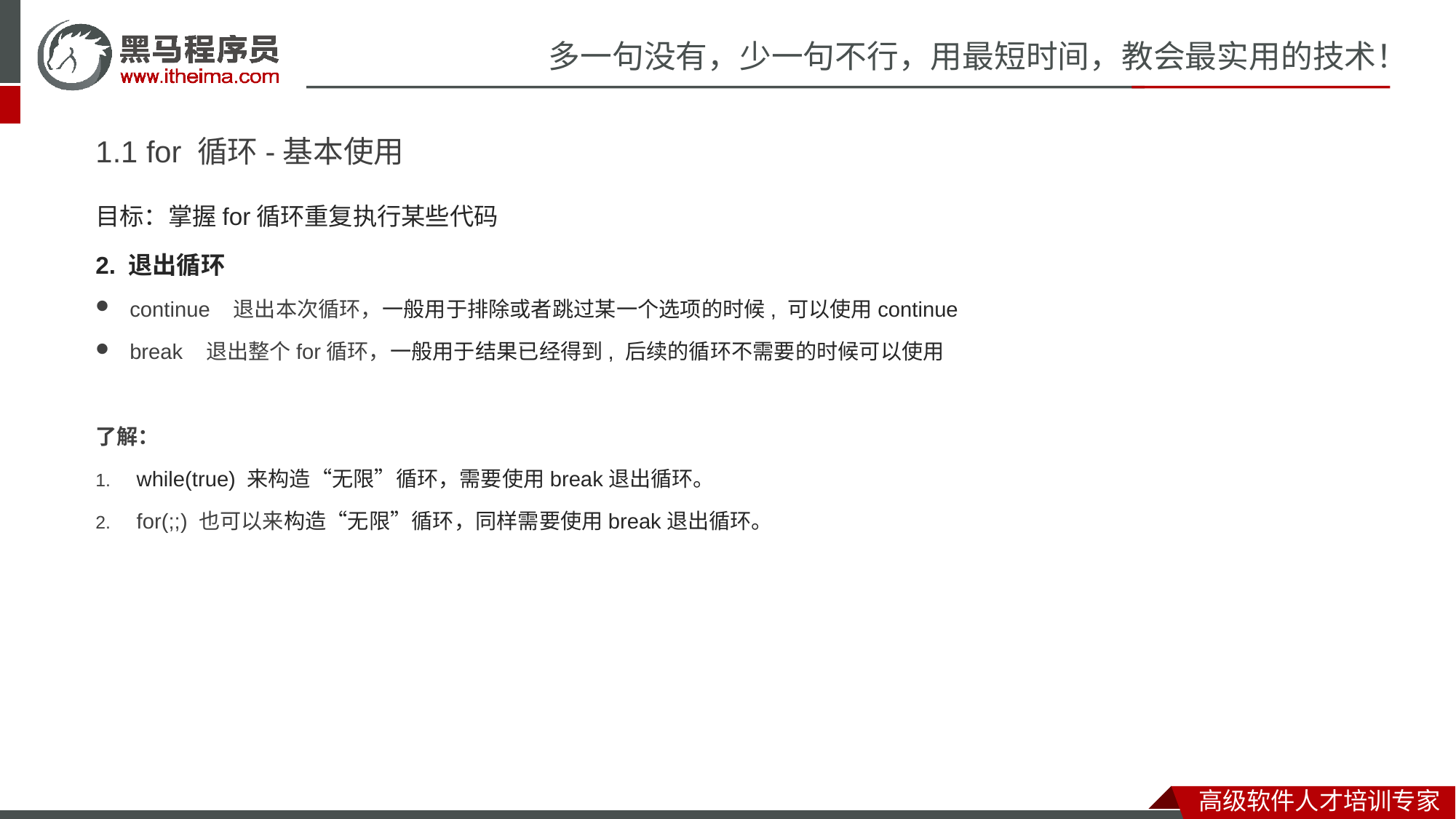

# 1.1 for 循环-基本使用
目标：掌握for循环重复执行某些代码
2. 退出循环
continue   退出本次循环，一般用于排除或者跳过某一个选项的时候, 可以使用continue
break   退出整个for循环，一般用于结果已经得到, 后续的循环不需要的时候可以使用

了解：
while(true) 来构造“无限”循环，需要使用break退出循环。
for(;;) 也可以来构造“无限”循环，同样需要使用break退出循环。